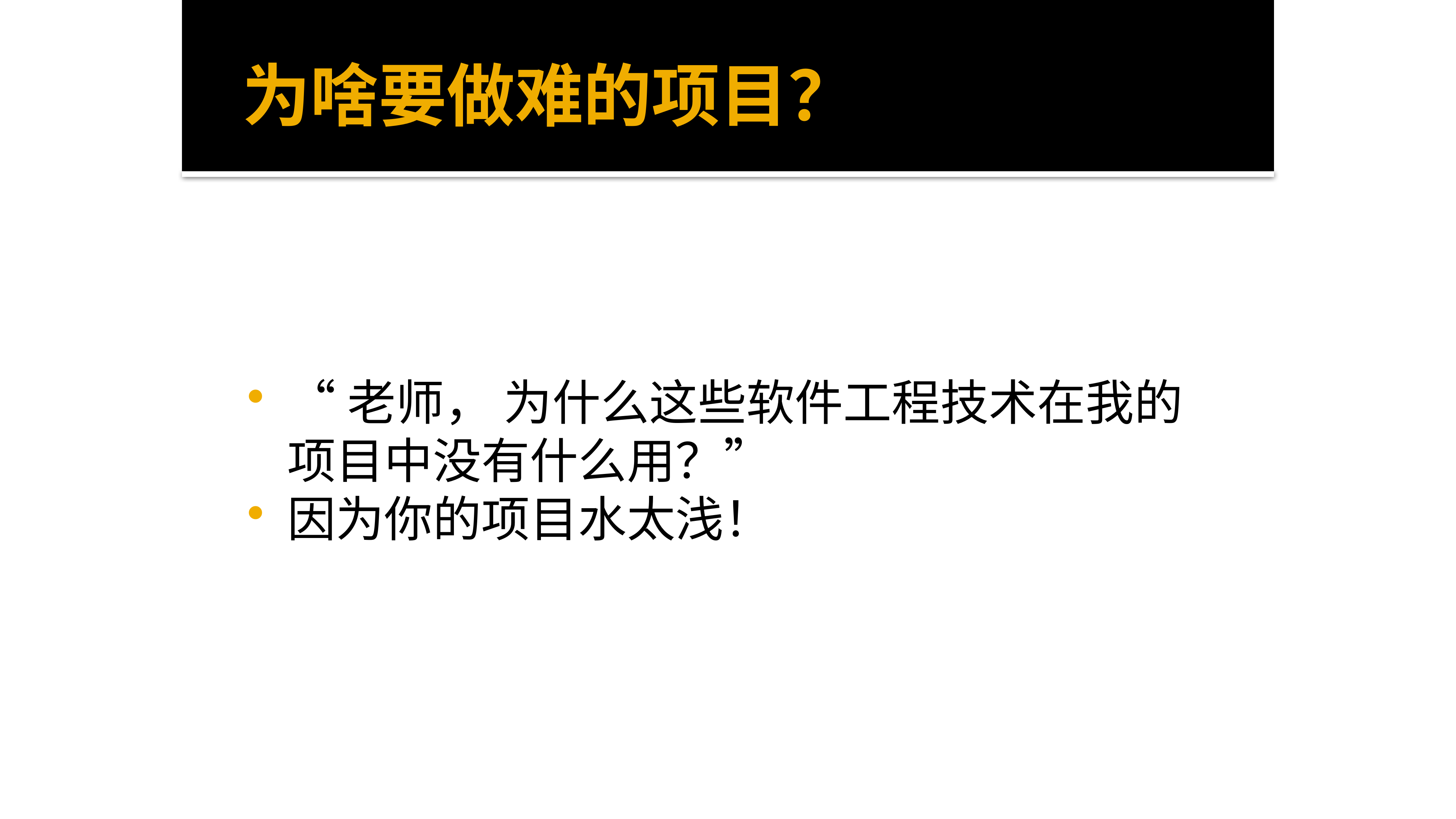

# 为啥要做难的项目？

“老师， 为什么这些软件工程技术在我的项目中没有什么用？”
因为你的项目水太浅！